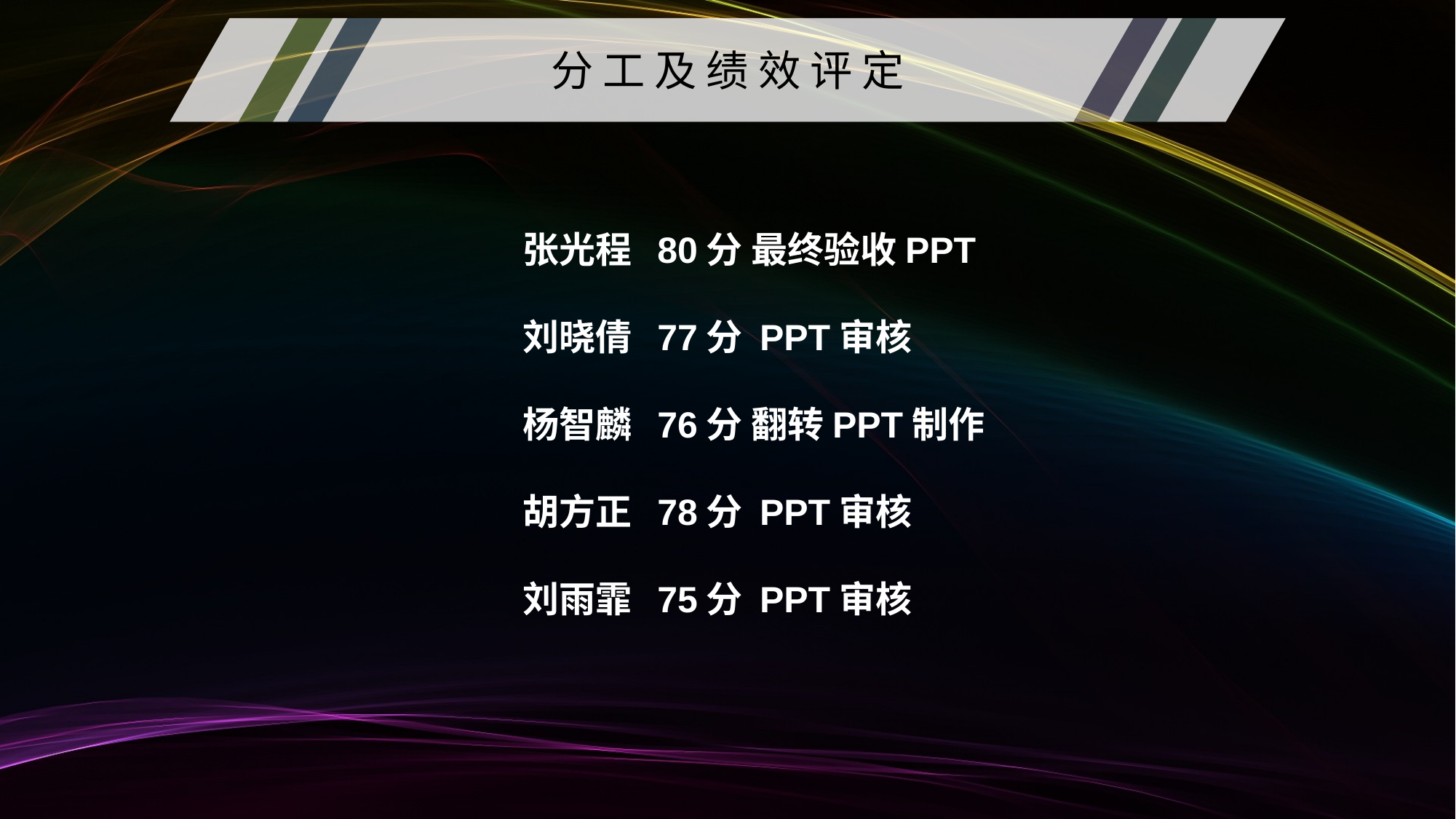

分 工 及 绩 效 评 定
张光程  80分 最终验收PPT

刘晓倩  77分 PPT审核

杨智麟  76分 翻转PPT制作

胡方正  78分 PPT审核

刘雨霏  75分 PPT审核

40